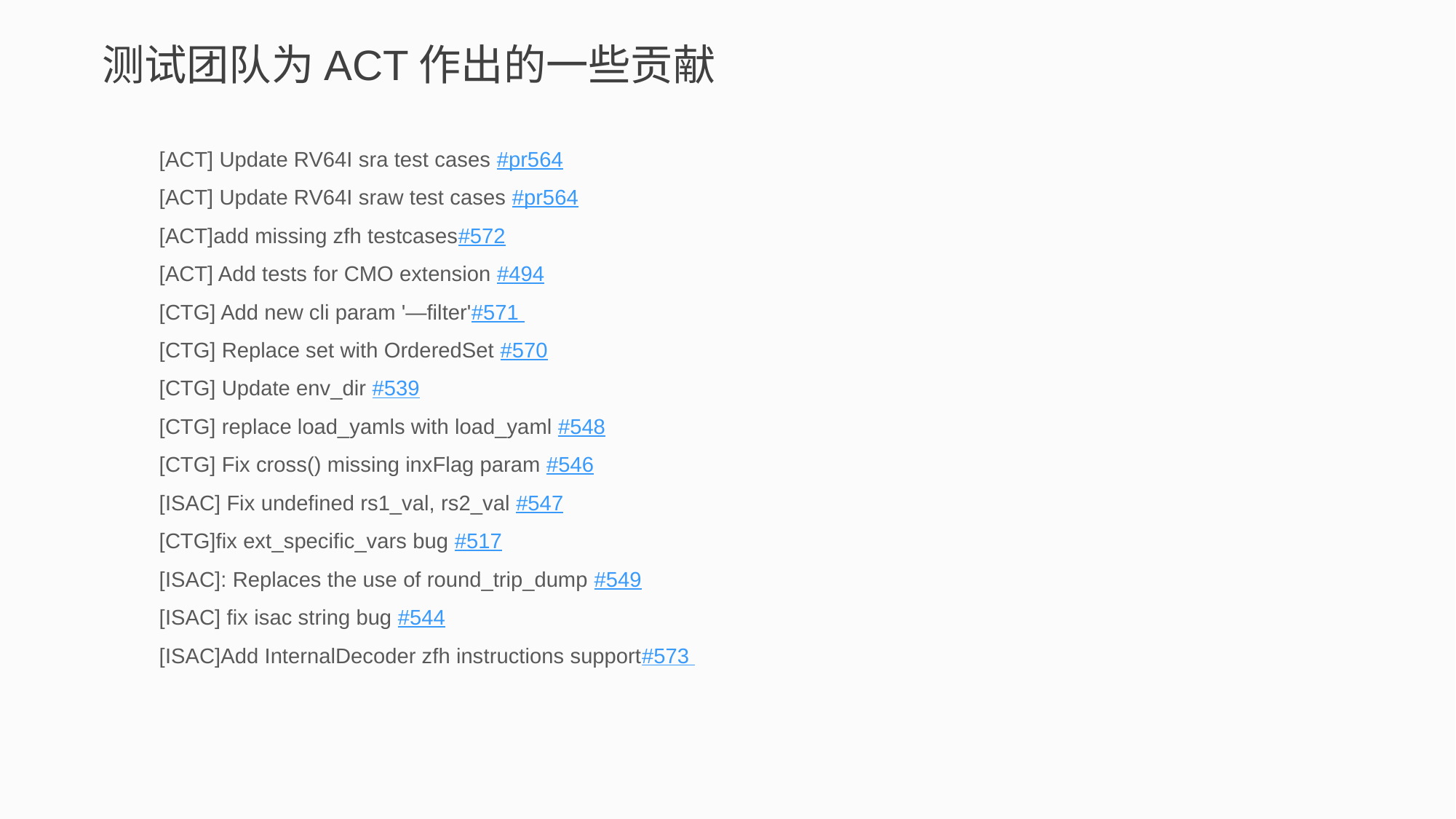

测试团队为ACT作出的一些贡献
[ACT] Update RV64I sra test cases #pr564
[ACT] Update RV64I sraw test cases #pr564
[ACT]add missing zfh testcases#572
[ACT] Add tests for CMO extension #494
[CTG] Add new cli param '—filter'#571
[CTG] Replace set with OrderedSet #570
[CTG] Update env_dir #539
[CTG] replace load_yamls with load_yaml #548
[CTG] Fix cross() missing inxFlag param #546
[ISAC] Fix undefined rs1_val, rs2_val #547
[CTG]fix ext_specific_vars bug #517
[ISAC]: Replaces the use of round_trip_dump #549
[ISAC] fix isac string bug #544
[ISAC]Add InternalDecoder zfh instructions support#573